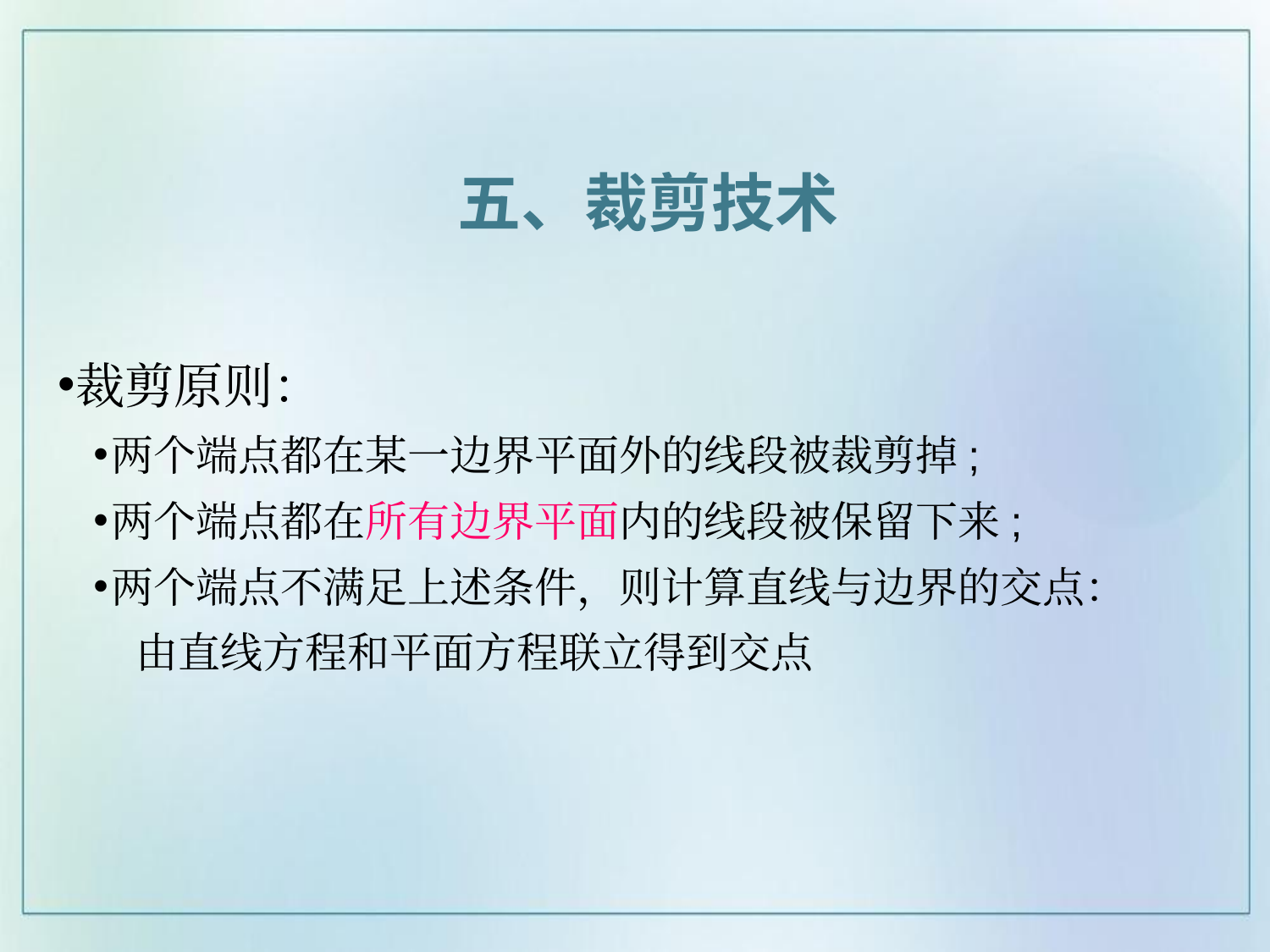

五、裁剪技术
裁剪原则：
两个端点都在某一边界平面外的线段被裁剪掉;
两个端点都在所有边界平面内的线段被保留下来;
两个端点不满足上述条件，则计算直线与边界的交点：
   由直线方程和平面方程联立得到交点